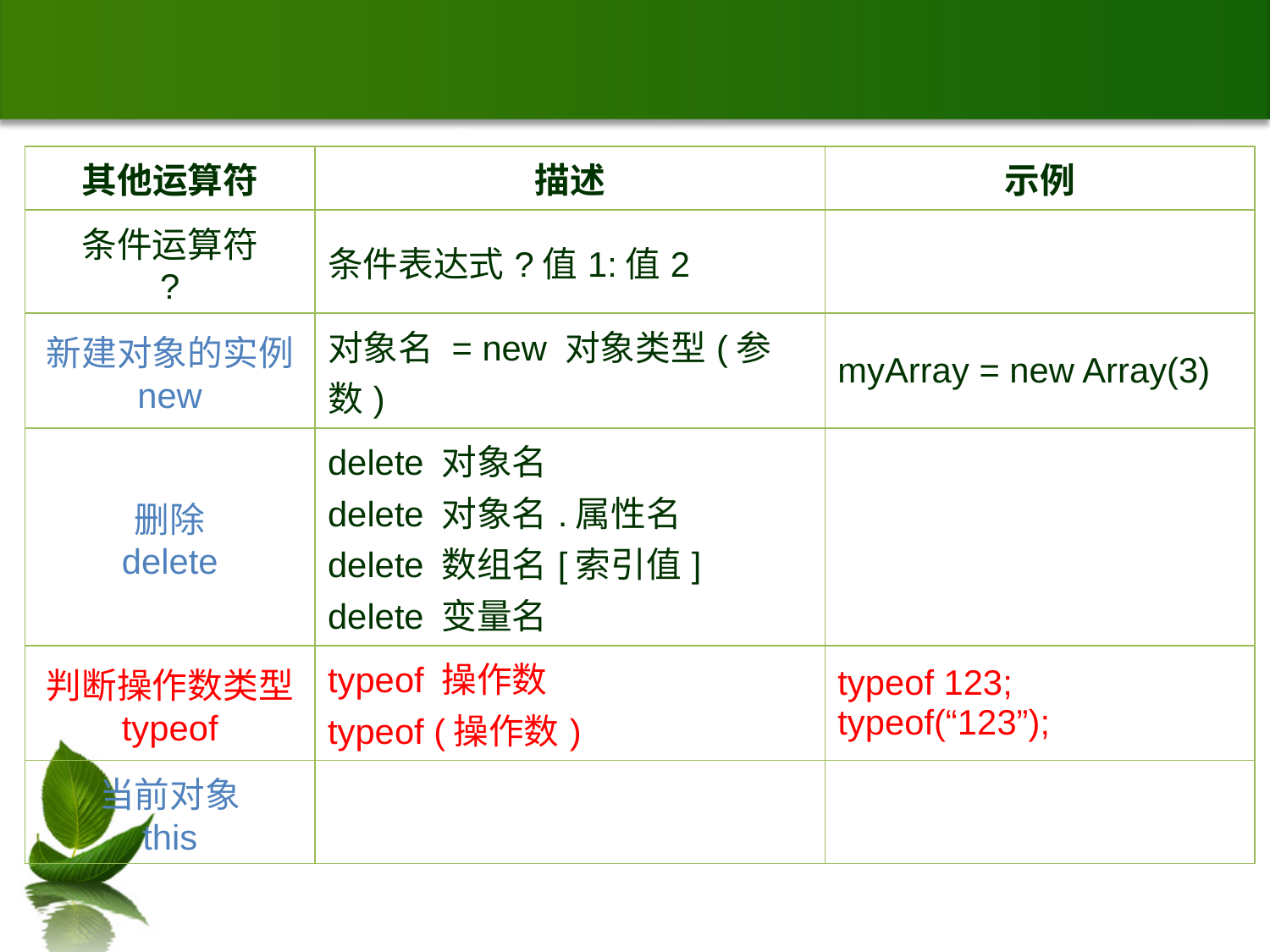

| 其他运算符 | 描述 | 示例 |
| --- | --- | --- |
| 条件运算符 ? | 条件表达式?值1:值2 |  |
| 新建对象的实例 new | 对象名 = new 对象类型(参数) | myArray = new Array(3) |
| 删除 delete | delete 对象名 delete 对象名.属性名 delete 数组名[索引值] delete 变量名 |  |
| 判断操作数类型 typeof | typeof 操作数 typeof (操作数) | typeof 123; typeof(“123”); |
| 当前对象 this |  |  |